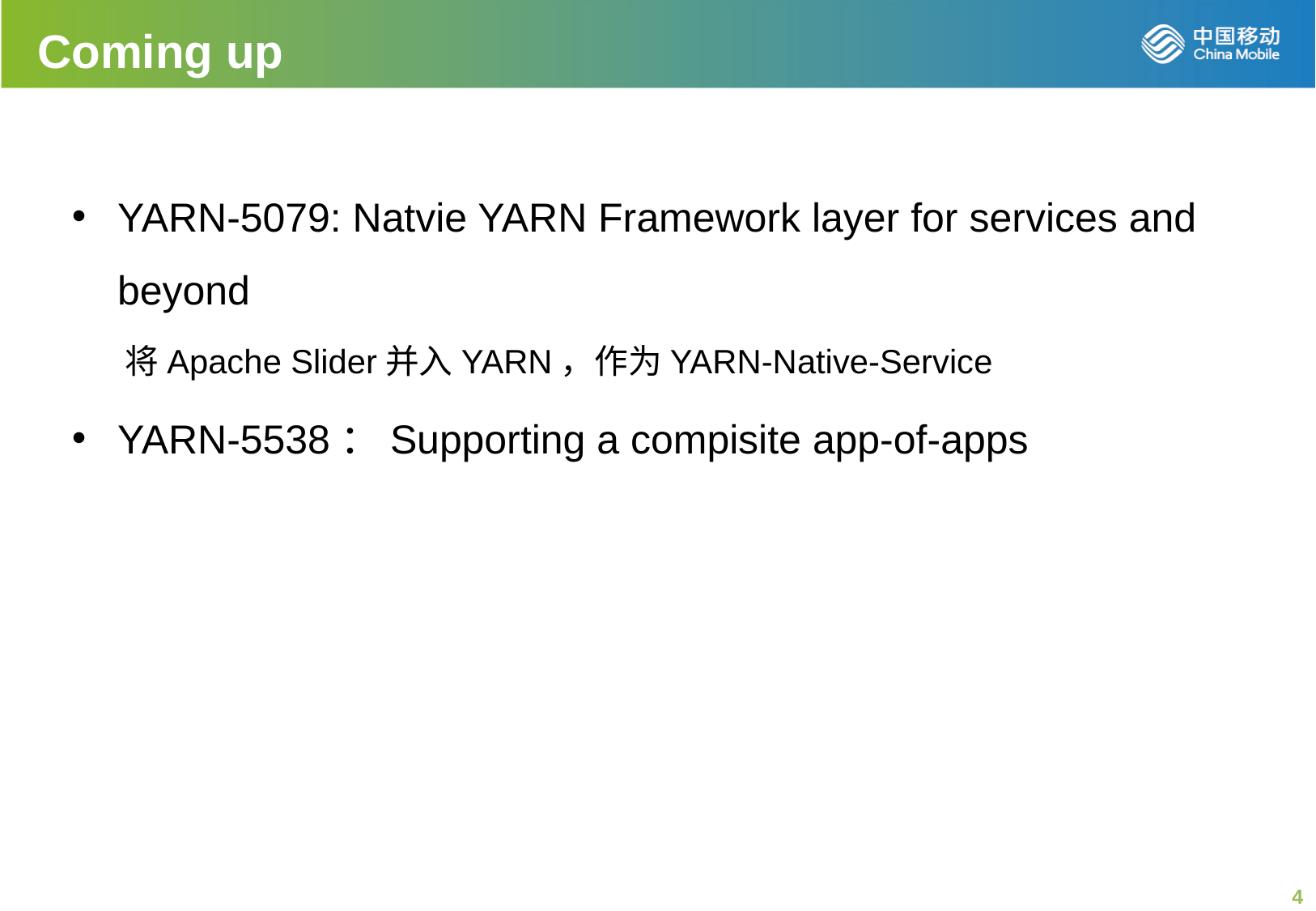

# Coming up
YARN-5079: Natvie YARN Framework layer for services and beyond
      将Apache Slider并入YARN，作为YARN-Native-Service
YARN-5538：Supporting a compisite app-of-apps